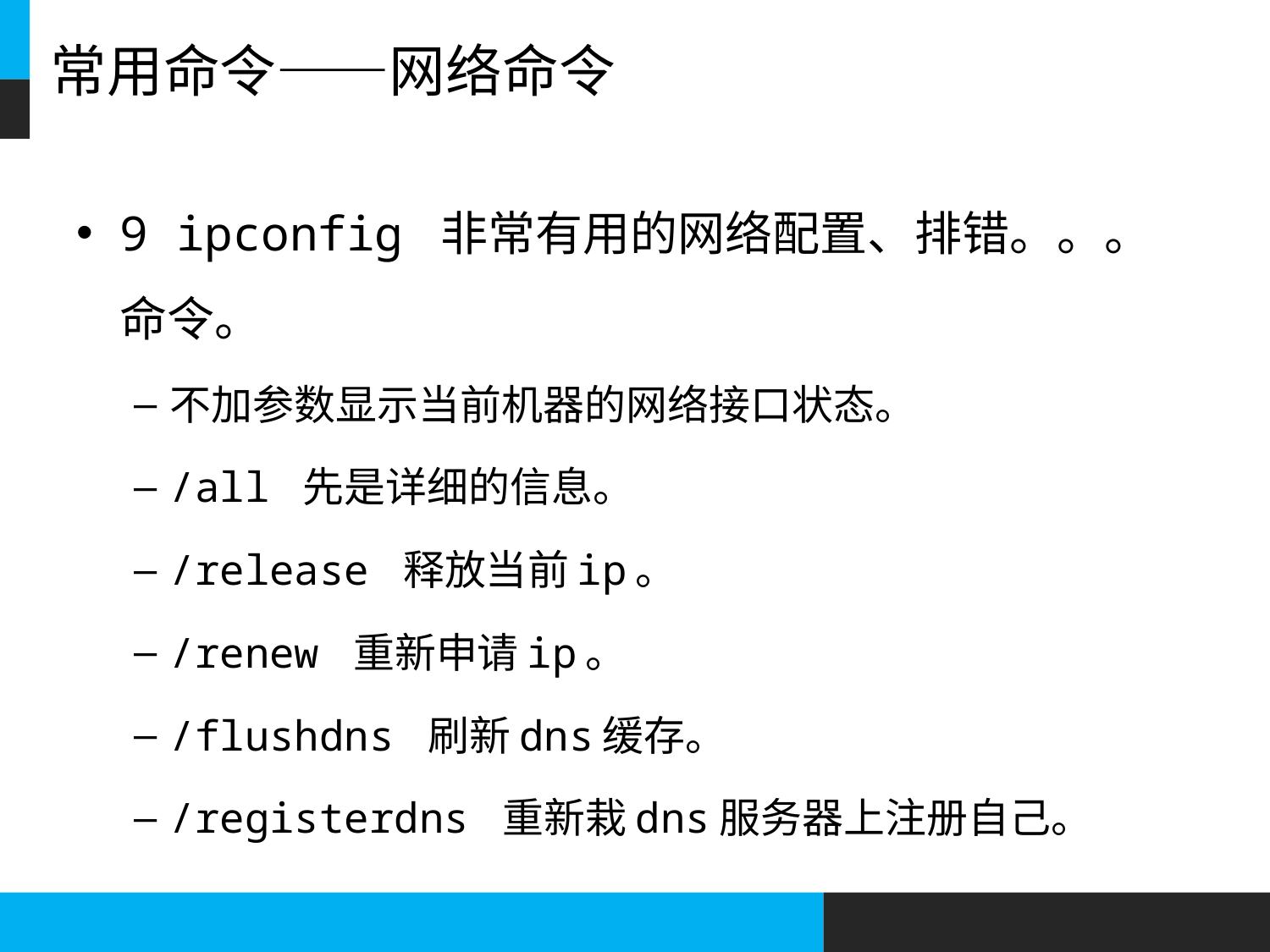

# 常用命令——网络命令
9 ipconfig 非常有用的网络配置、排错。。。命令。
不加参数显示当前机器的网络接口状态。
/all 先是详细的信息。
/release 释放当前ip。
/renew 重新申请ip。
/flushdns 刷新dns缓存。
/registerdns 重新栽dns服务器上注册自己。